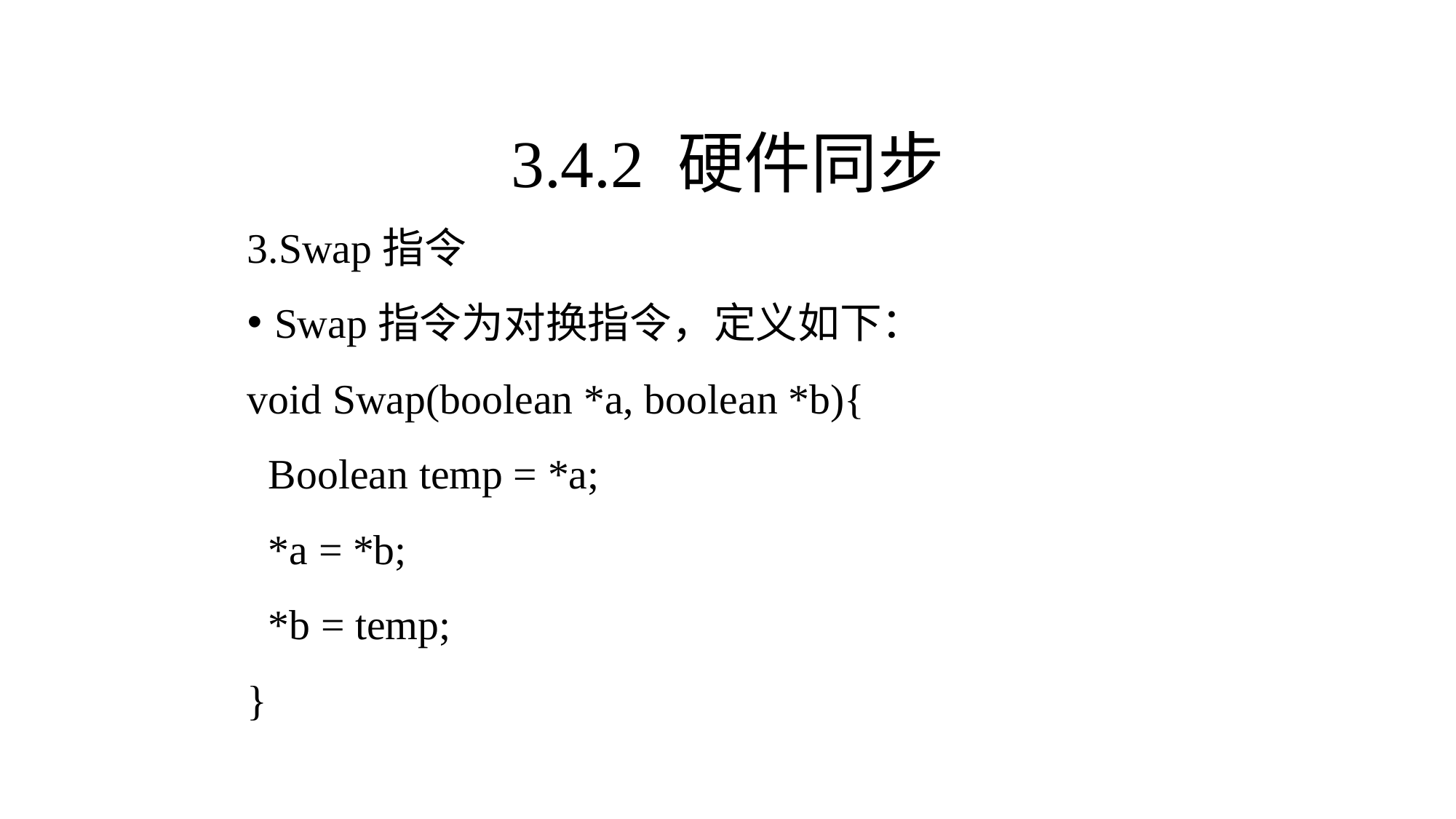

3.4.2 硬件同步
3.Swap指令
Swap指令为对换指令，定义如下：
void Swap(boolean *a, boolean *b){
  Boolean temp = *a;
  *a = *b;
  *b = temp;
}

8